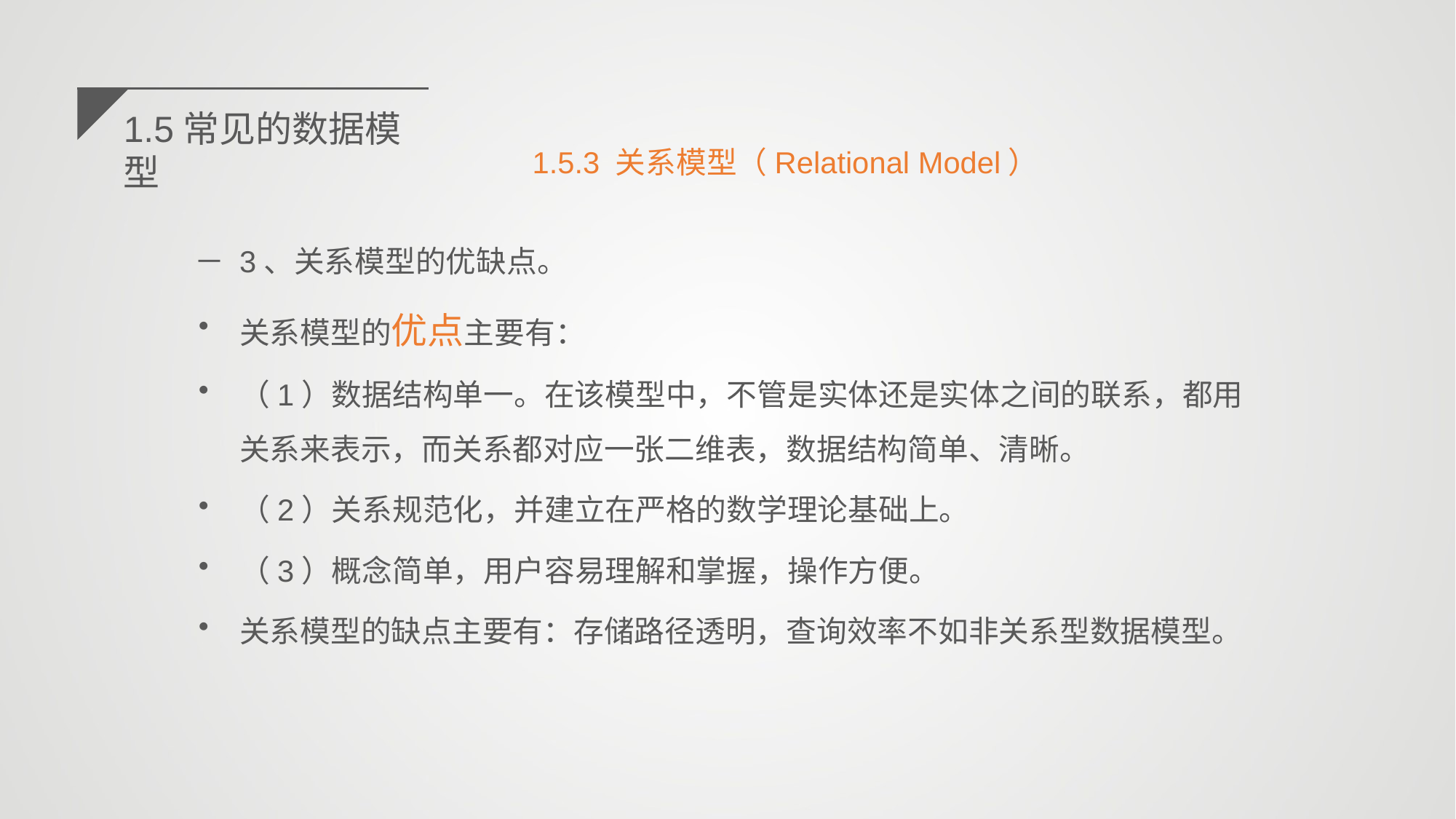

1.5常见的数据模型
1.5.3 关系模型（Relational Model）

3、关系模型的优缺点。
关系模型的优点主要有：
（1）数据结构单一。在该模型中，不管是实体还是实体之间的联系，都用关系来表示，而关系都对应一张二维表，数据结构简单、清晰。
（2）关系规范化，并建立在严格的数学理论基础上。
（3）概念简单，用户容易理解和掌握，操作方便。
关系模型的缺点主要有：存储路径透明，查询效率不如非关系型数据模型。